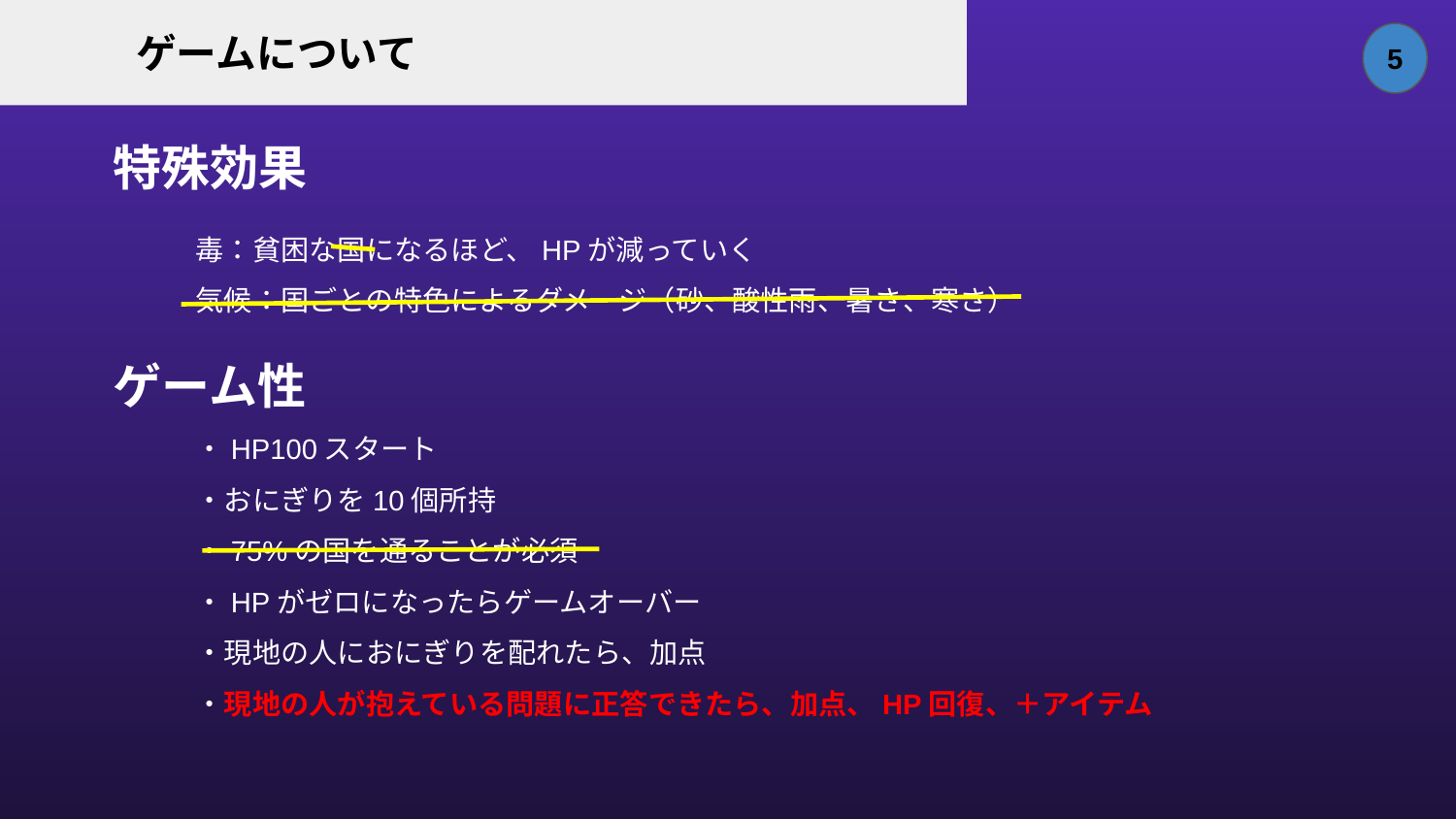

ゲームについて
5
特殊効果
毒：貧困な国になるほど、HPが減っていく

気候：国ごとの特色によるダメージ（砂、酸性雨、暑さ、寒さ）

ゲーム性

・HP100スタート

・おにぎりを10個所持

・75%の国を通ることが必須

・HPがゼロになったらゲームオーバー

・現地の人におにぎりを配れたら、加点

・現地の人が抱えている問題に正答できたら、加点、HP回復、＋アイテム